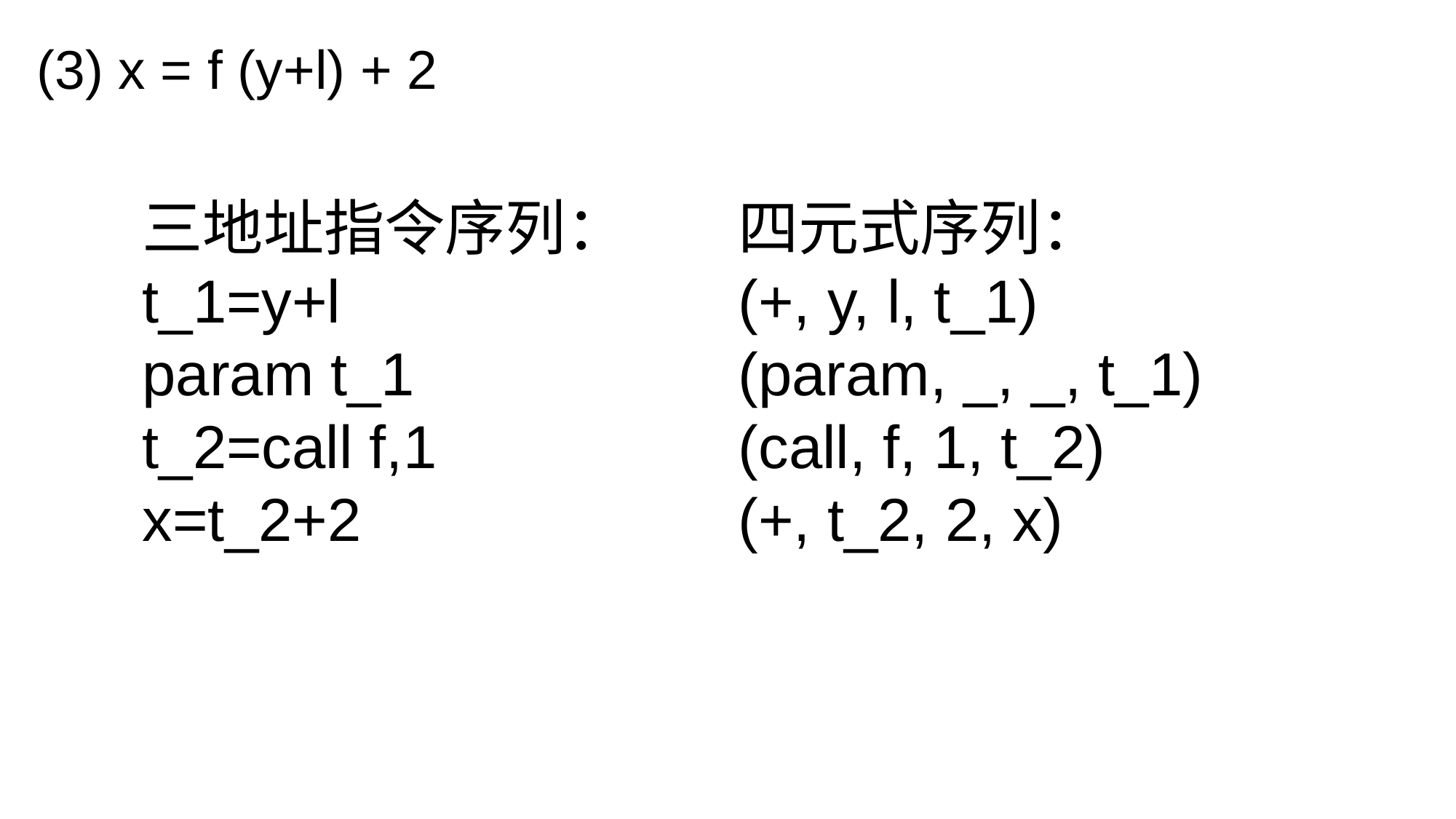

(3) x = f (y+l) + 2

三地址指令序列：
t_1=y+l
param t_1
t_2=call f,1
x=t_2+2
四元式序列：
(+, y, l, t_1)
(param, _, _, t_1)
(call, f, 1, t_2)
(+, t_2, 2, x)